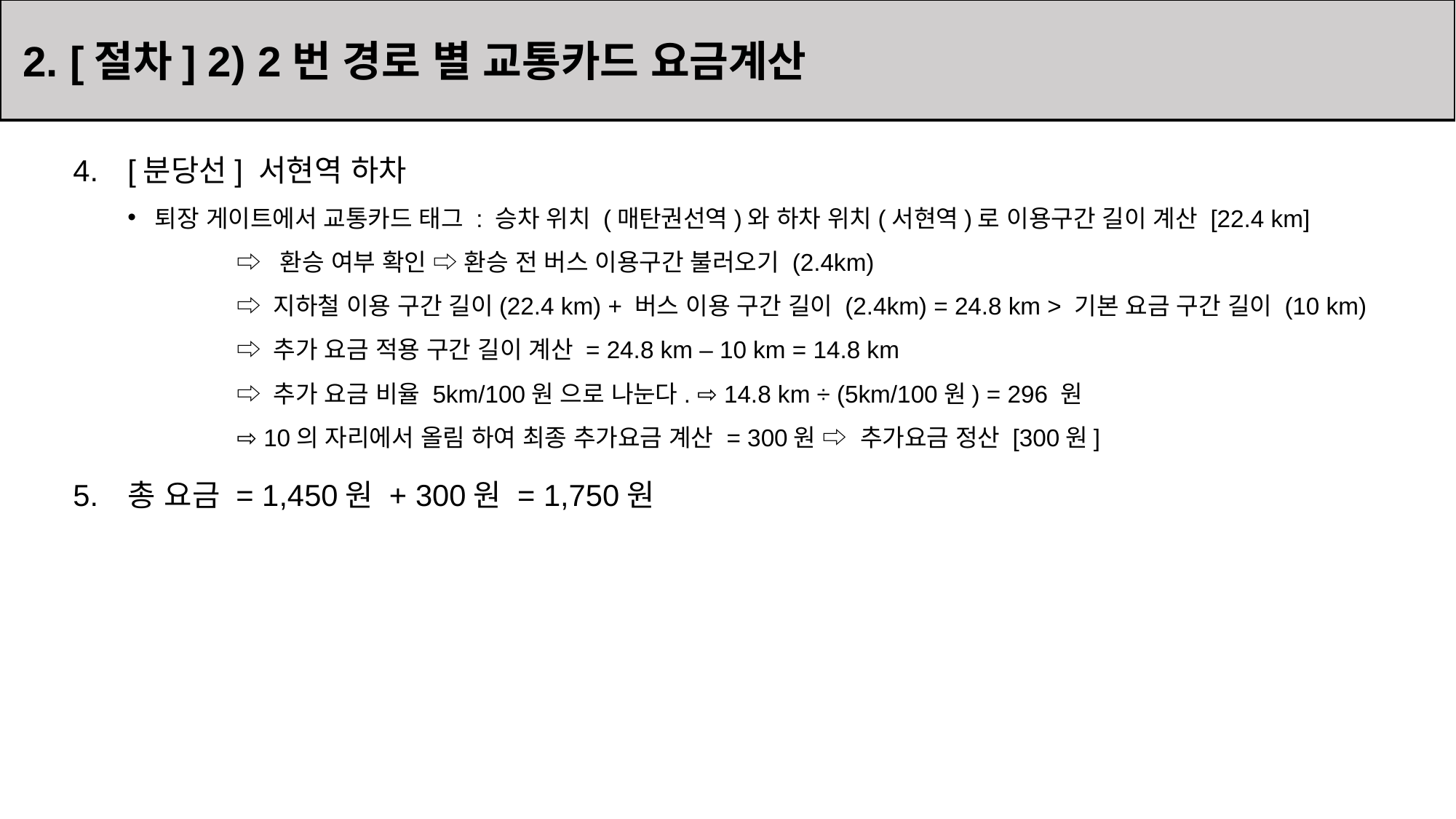

2. [절차] 2) 2번 경로 별 교통카드 요금계산
[분당선] 서현역 하차
퇴장 게이트에서 교통카드 태그 : 승차 위치 (매탄권선역)와 하차 위치(서현역)로 이용구간 길이 계산 [22.4 km]
 	⇨  환승 여부 확인 ⇨ 환승 전 버스 이용구간 불러오기 (2.4km)
	⇨ 지하철 이용 구간 길이(22.4 km) + 버스 이용 구간 길이 (2.4km) = 24.8 km > 기본 요금 구간 길이 (10 km)
	⇨ 추가 요금 적용 구간 길이 계산 = 24.8 km – 10 km = 14.8 km
	⇨ 추가 요금 비율 5km/100원 으로 나눈다. ⇨ 14.8 km ÷ (5km/100원) = 296 원
	⇨ 10의 자리에서 올림 하여 최종 추가요금 계산 = 300원 ⇨  추가요금 정산 [300원]
총 요금 = 1,450원 + 300원 = 1,750원